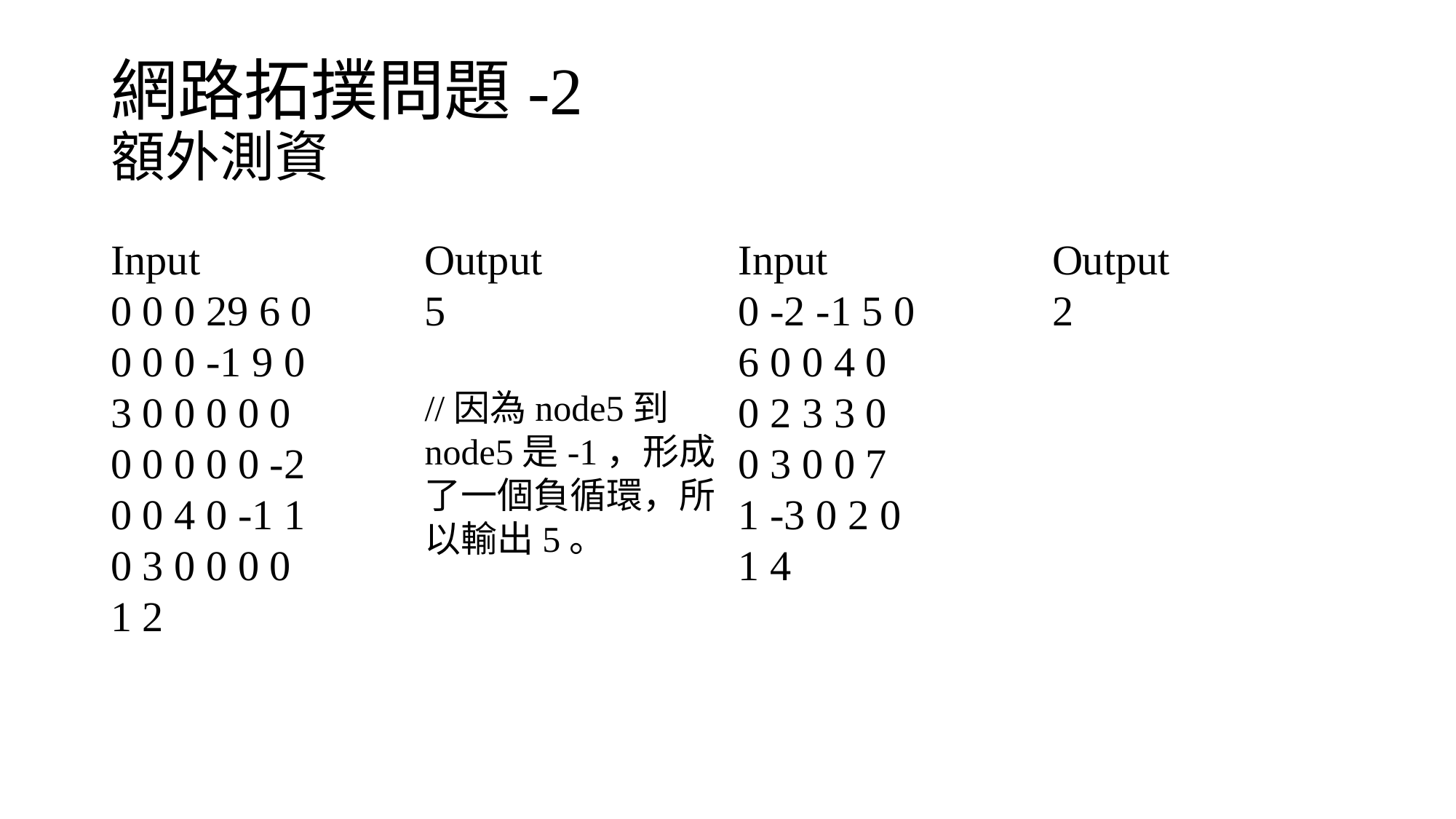

# 網路拓撲問題-2 額外測資
Output
5

//因為node5到node5是-1，形成了一個負循環，所以輸出5。
Output
2
Input
0 0 0 29 6 0
0 0 0 -1 9 0
3 0 0 0 0 0
0 0 0 0 0 -2
0 0 4 0 -1 1
0 3 0 0 0 0
1 2
Input
0 -2 -1 5 0
6 0 0 4 0
0 2 3 3 0
0 3 0 0 7
1 -3 0 2 0
1 4